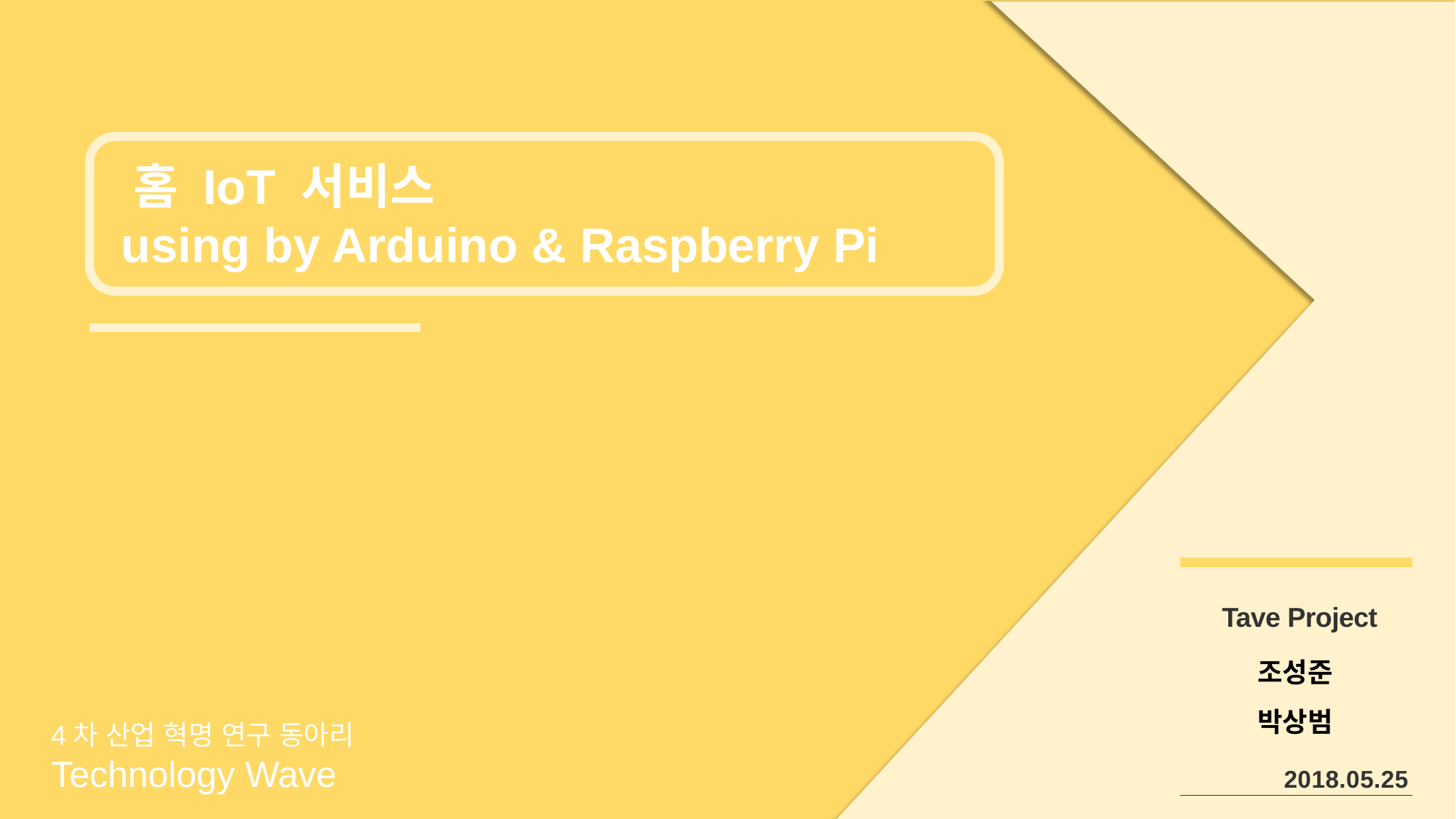

홈 IoT 서비스
 using by Arduino & Raspberry Pi

Tave Project
조성준
박상범
4차 산업 혁명 연구 동아리
Technology Wave
2018.05.25